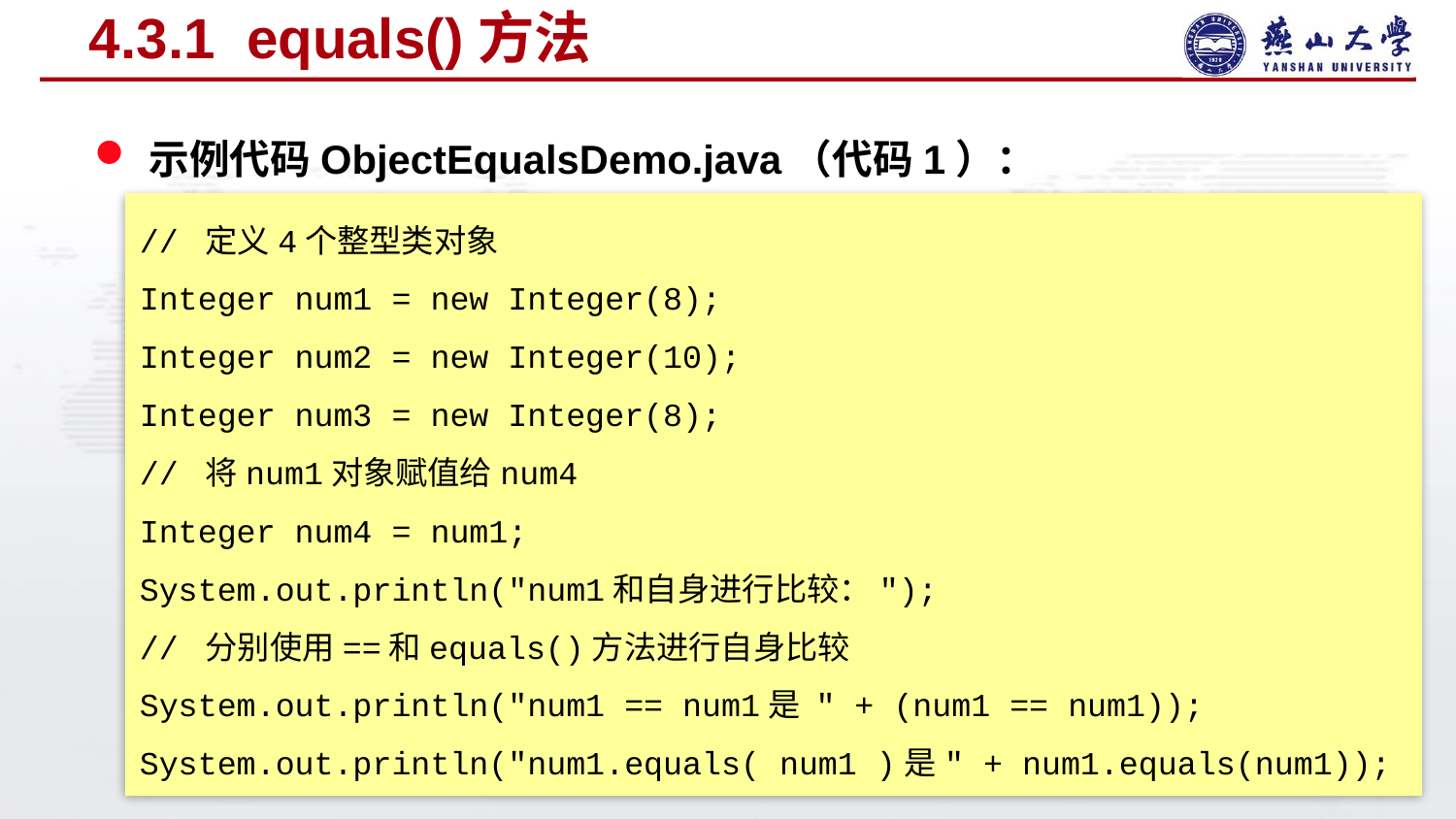

# 4.3.1  equals()方法
示例代码ObjectEqualsDemo.java（代码1）：
// 定义4个整型类对象
Integer num1 = new Integer(8);
Integer num2 = new Integer(10);
Integer num3 = new Integer(8);
// 将num1对象赋值给num4
Integer num4 = num1;
System.out.println("num1和自身进行比较：");
// 分别使用==和equals()方法进行自身比较
System.out.println("num1 == num1是 " + (num1 == num1));
System.out.println("num1.equals( num1 )是" + num1.equals(num1));